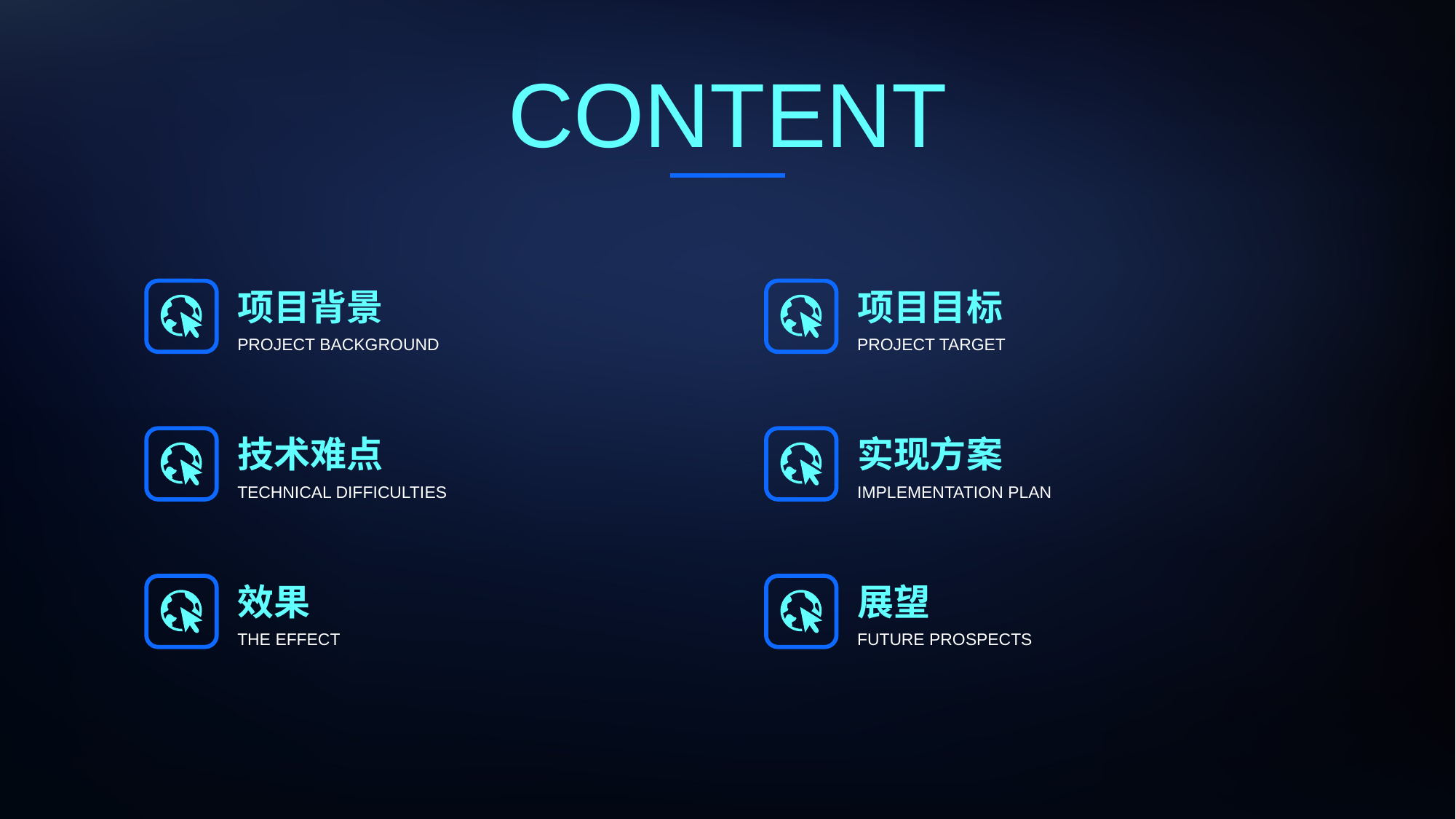

CONTENT
项目背景
PROJECT BACKGROUND

项目目标
PROJECT TARGET

技术难点
TECHNICAL DIFFICULTIES

实现方案
IMPLEMENTATION PLAN

效果
THE EFFECT

展望
FUTURE PROSPECTS